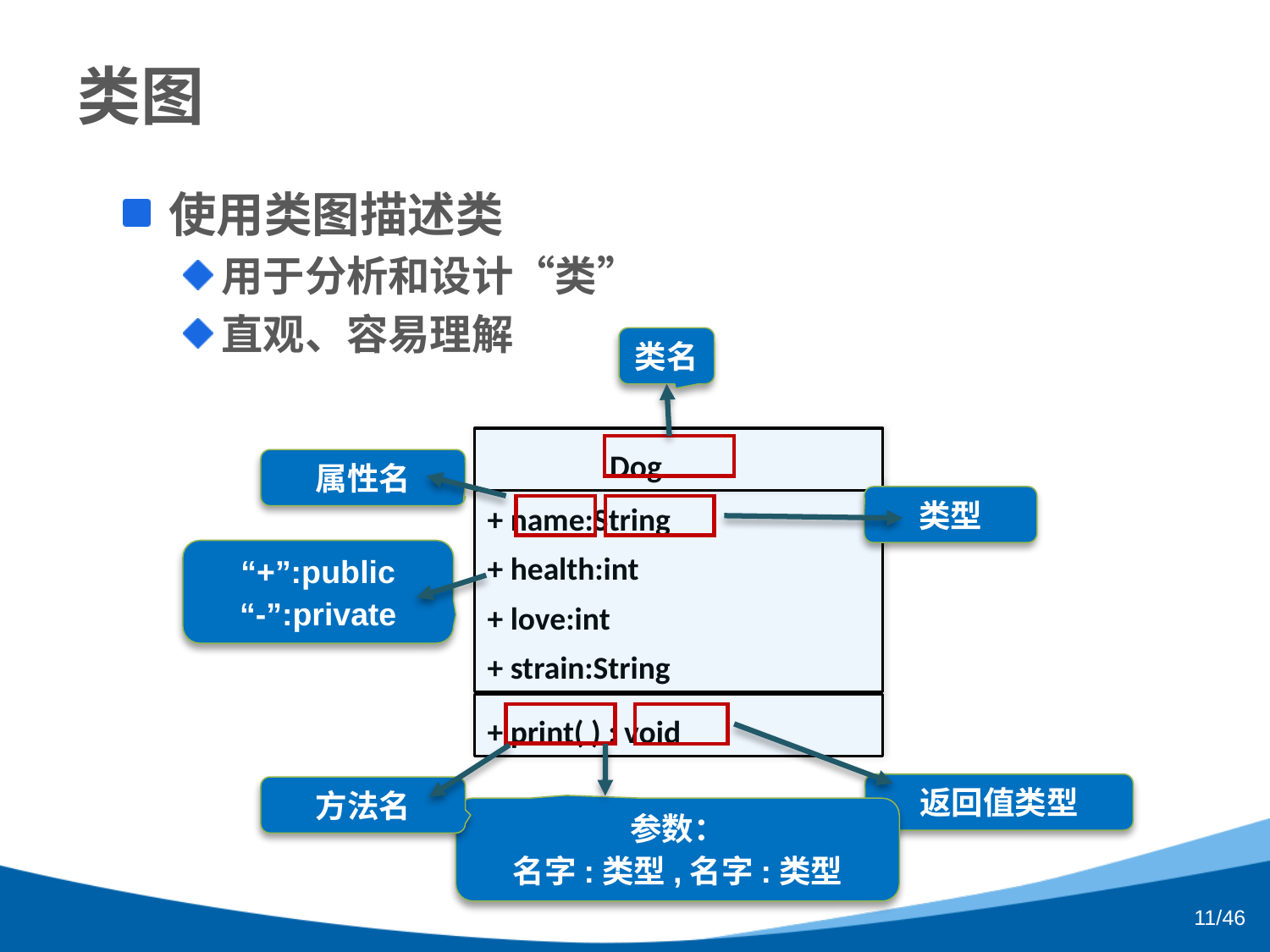

# 类图
使用类图描述类
用于分析和设计“类”
直观、容易理解
类名
                 Dog
+ name:String
+ health:int
+ love:int
+ strain:String
+ print( ) : void

属性名
类型

“+”:public
“-”:private

返回值类型
方法名
参数：
名字:类型,名字:类型
11/46